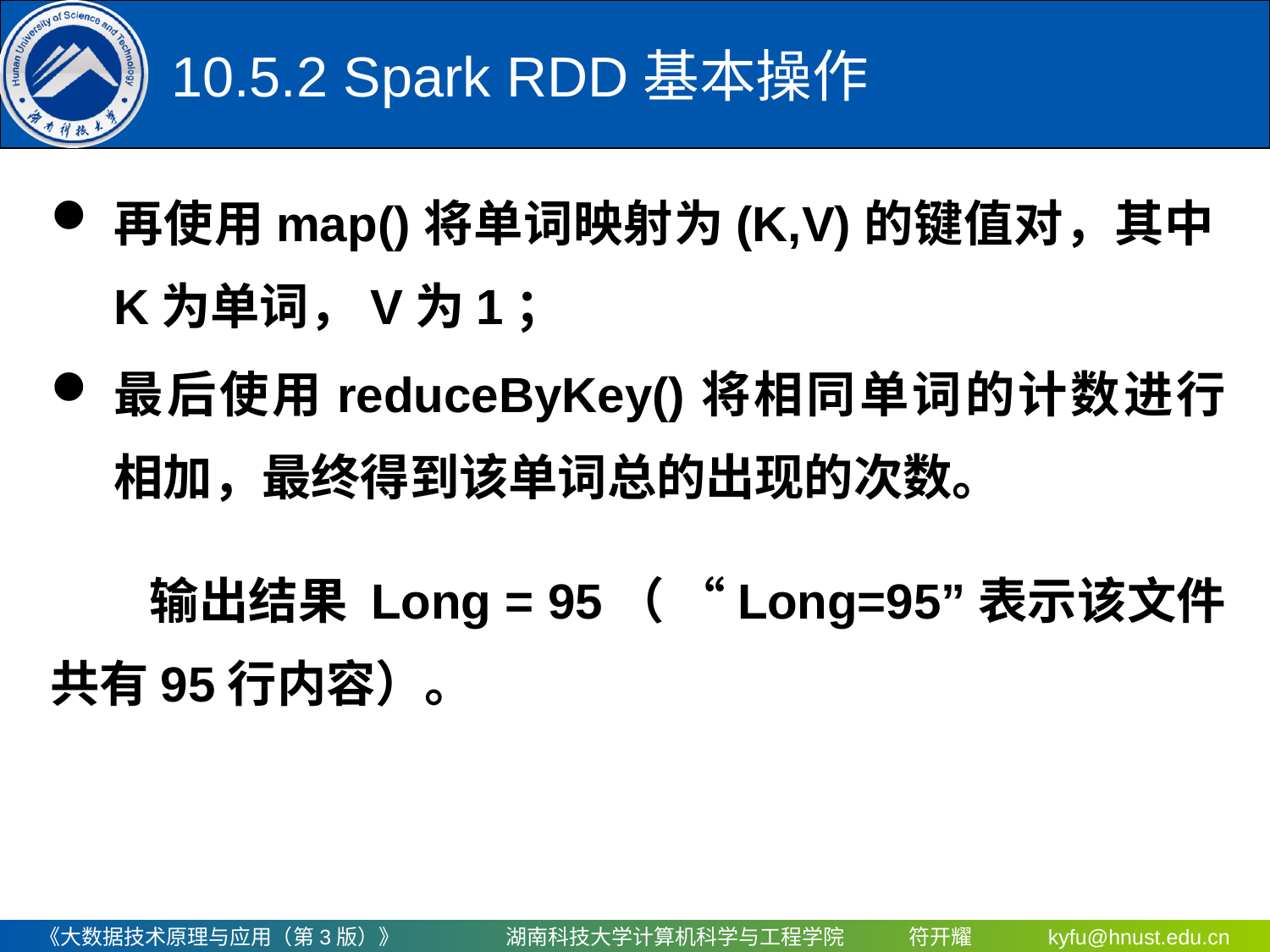

# 10.5.2 Spark RDD基本操作
再使用map()将单词映射为(K,V)的键值对，其中K为单词，V为1；
最后使用reduceByKey()将相同单词的计数进行相加，最终得到该单词总的出现的次数。

　　输出结果 Long = 95（ “Long=95”表示该文件共有95行内容）。